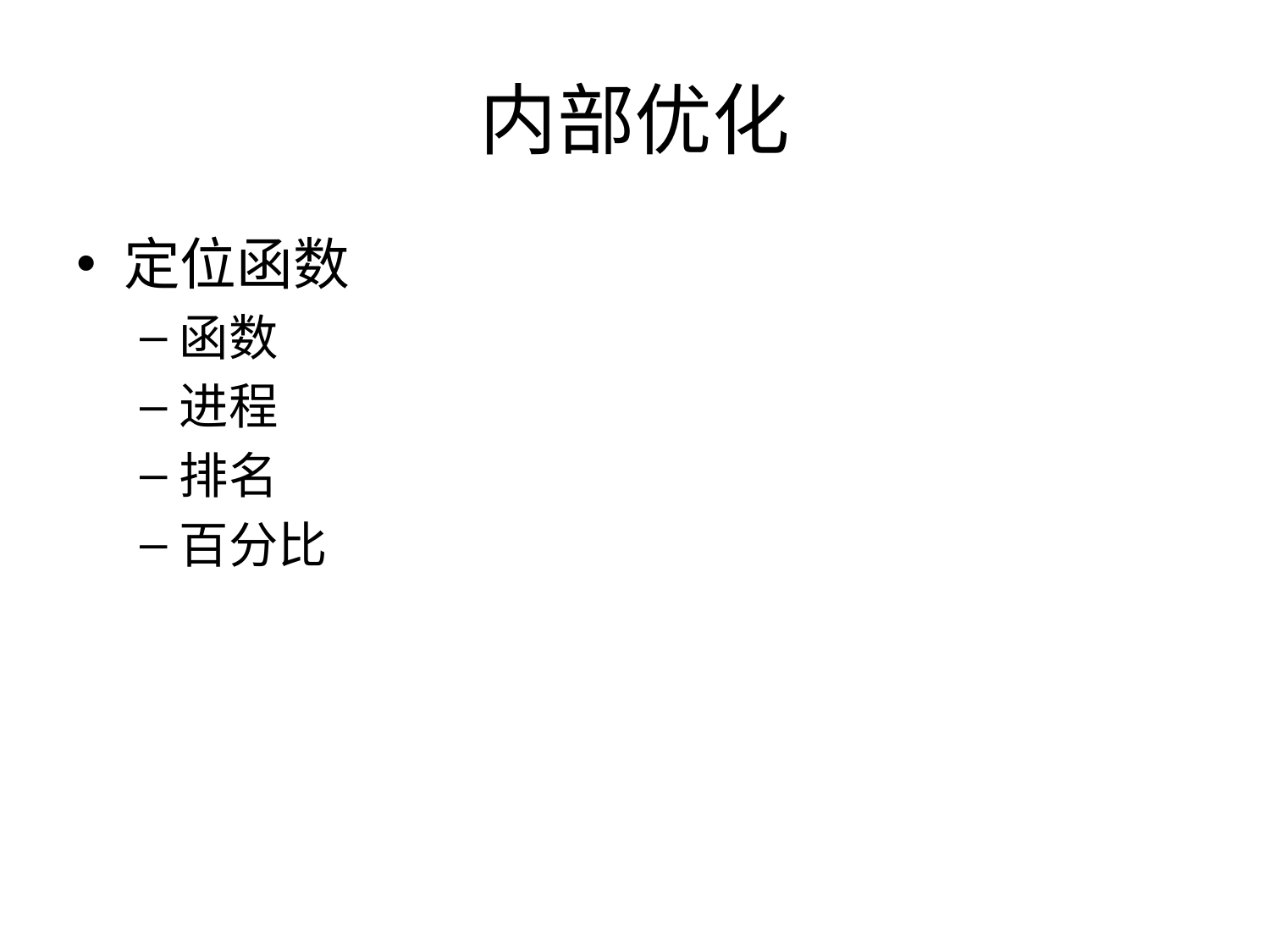

# 内部优化
定位函数
函数
进程
排名
百分比